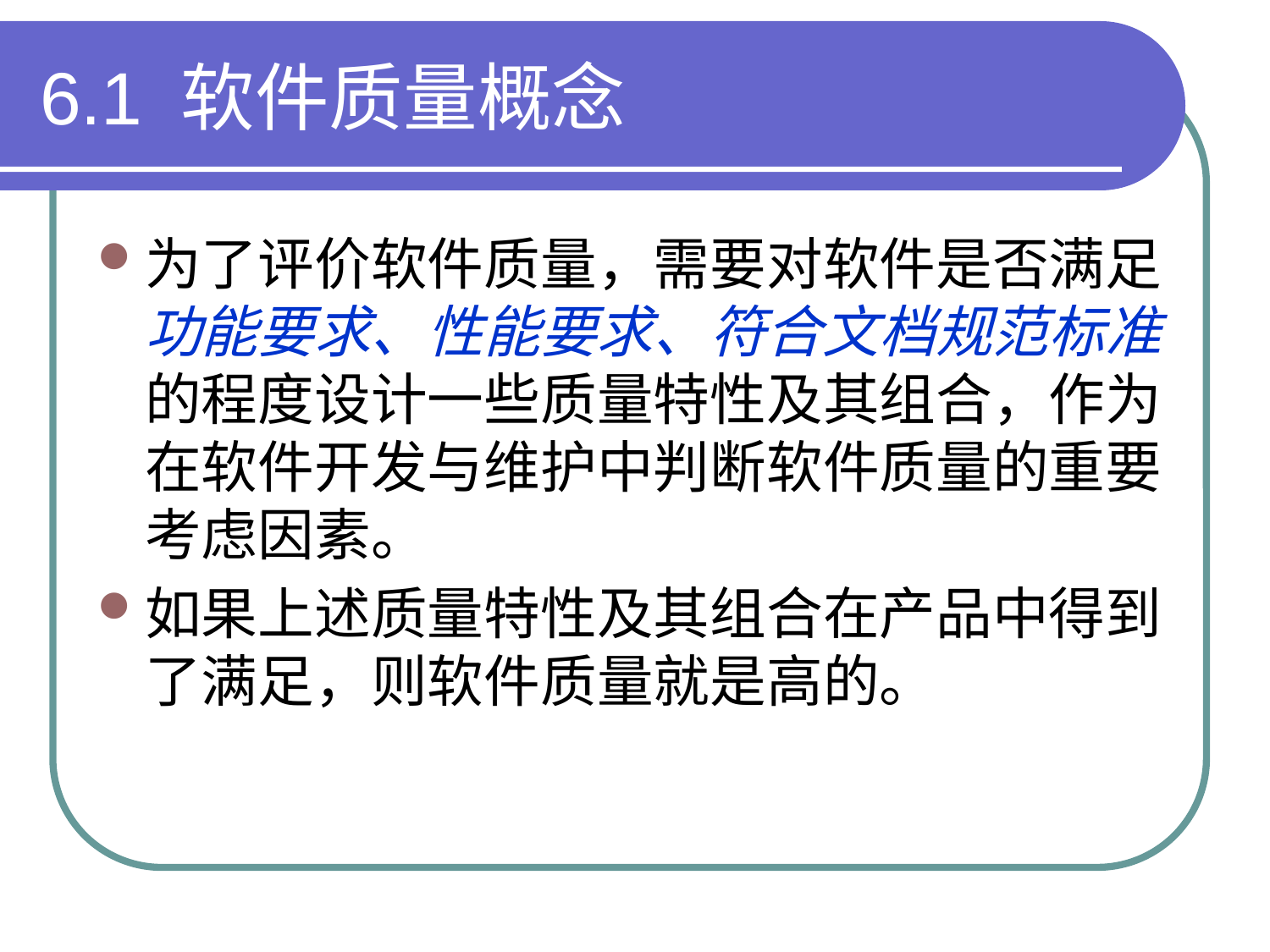

# 6.1 软件质量概念
为了评价软件质量，需要对软件是否满足功能要求、性能要求、符合文档规范标准的程度设计一些质量特性及其组合，作为在软件开发与维护中判断软件质量的重要考虑因素。
如果上述质量特性及其组合在产品中得到了满足，则软件质量就是高的。

6